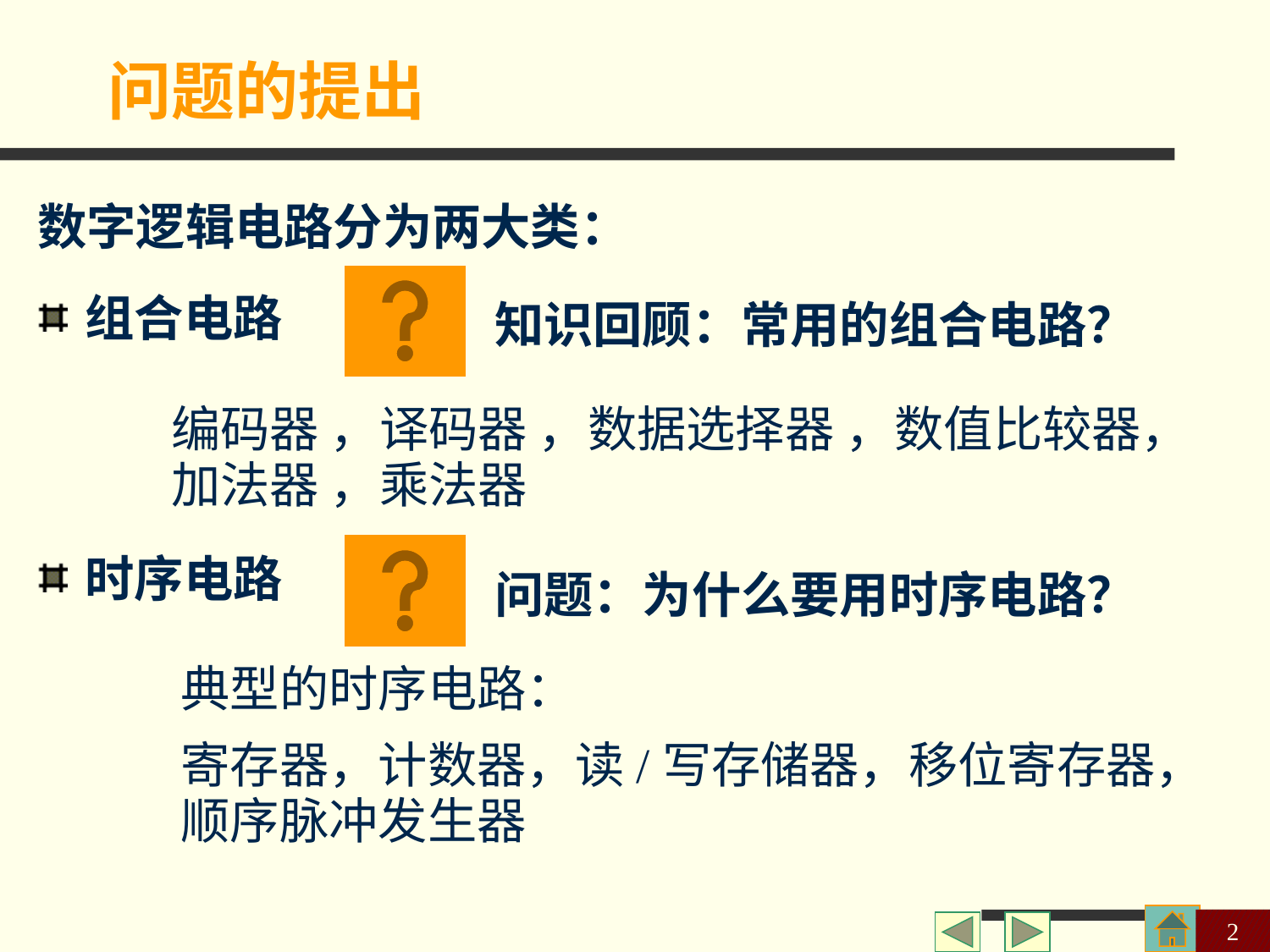

问题的提出
数字逻辑电路分为两大类：
组合电路

时序电路

知识回顾：常用的组合电路？
编码器 ，译码器 ，数据选择器 ，数值比较器，加法器 ，乘法器

问题：为什么要用时序电路？
典型的时序电路：
寄存器，计数器，读/写存储器，移位寄存器，顺序脉冲发生器
2